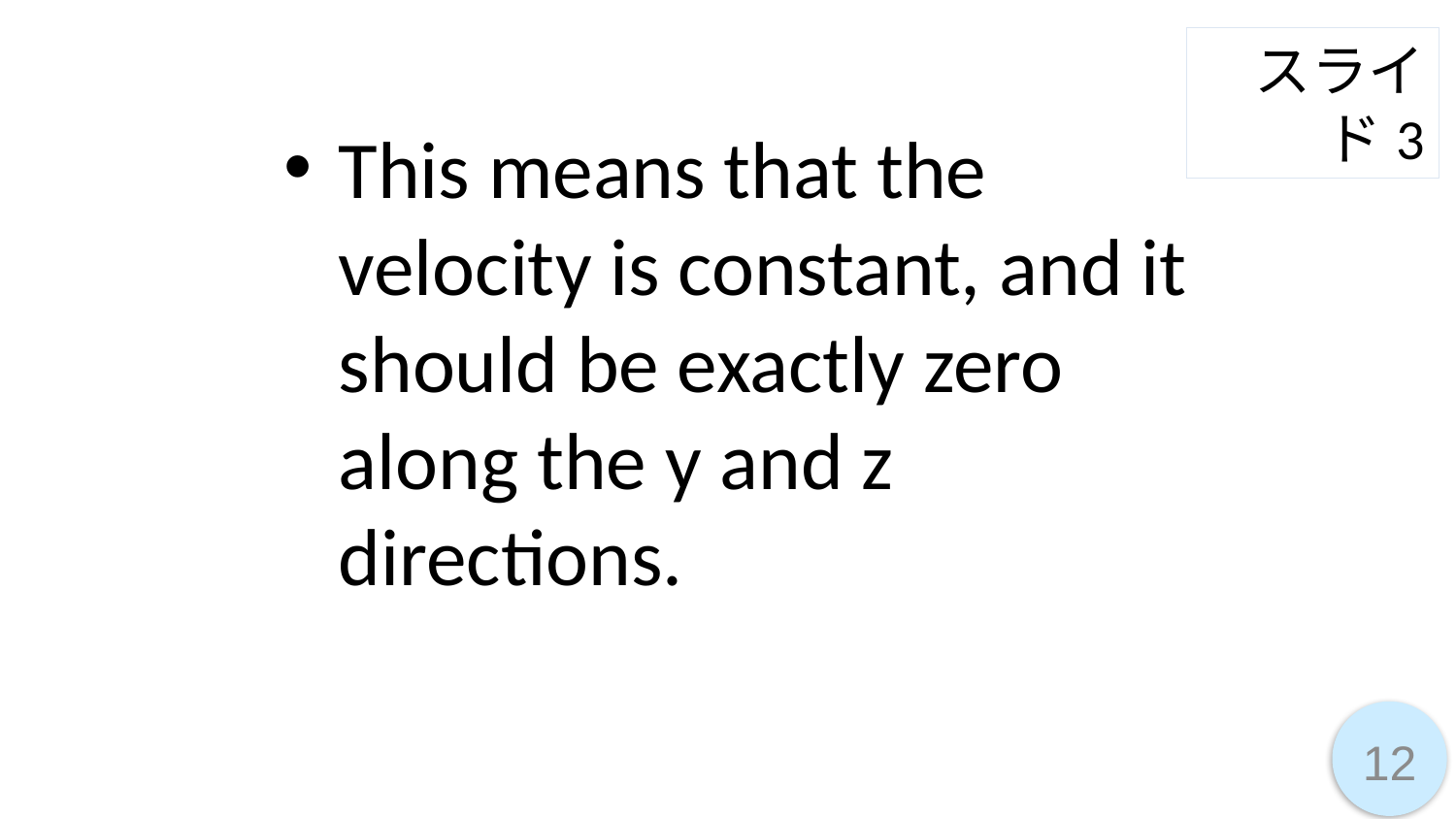

スライド3
This means that the velocity is constant, and it should be exactly zero along the y and z directions.
12